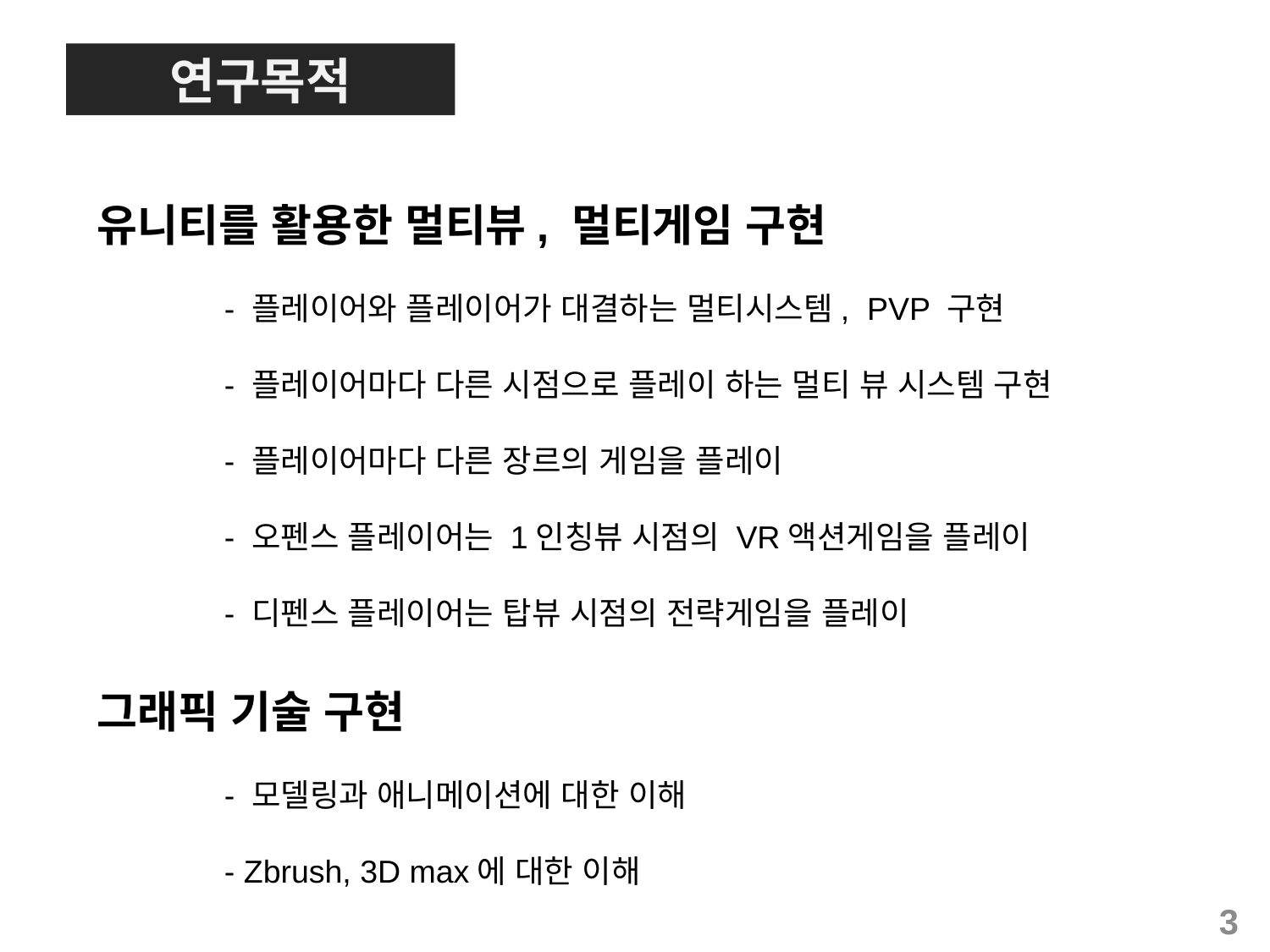

연구목적
유니티를 활용한 멀티뷰, 멀티게임 구현
	- 플레이어와 플레이어가 대결하는 멀티시스템,  PVP 구현
	- 플레이어마다 다른 시점으로 플레이 하는 멀티 뷰 시스템 구현
	- 플레이어마다 다른 장르의 게임을 플레이
	- 오펜스 플레이어는 1인칭뷰 시점의 VR액션게임을 플레이
	- 디펜스 플레이어는 탑뷰 시점의 전략게임을 플레이
그래픽 기술 구현
	- 모델링과 애니메이션에 대한 이해
	- Zbrush, 3D max에 대한 이해
3